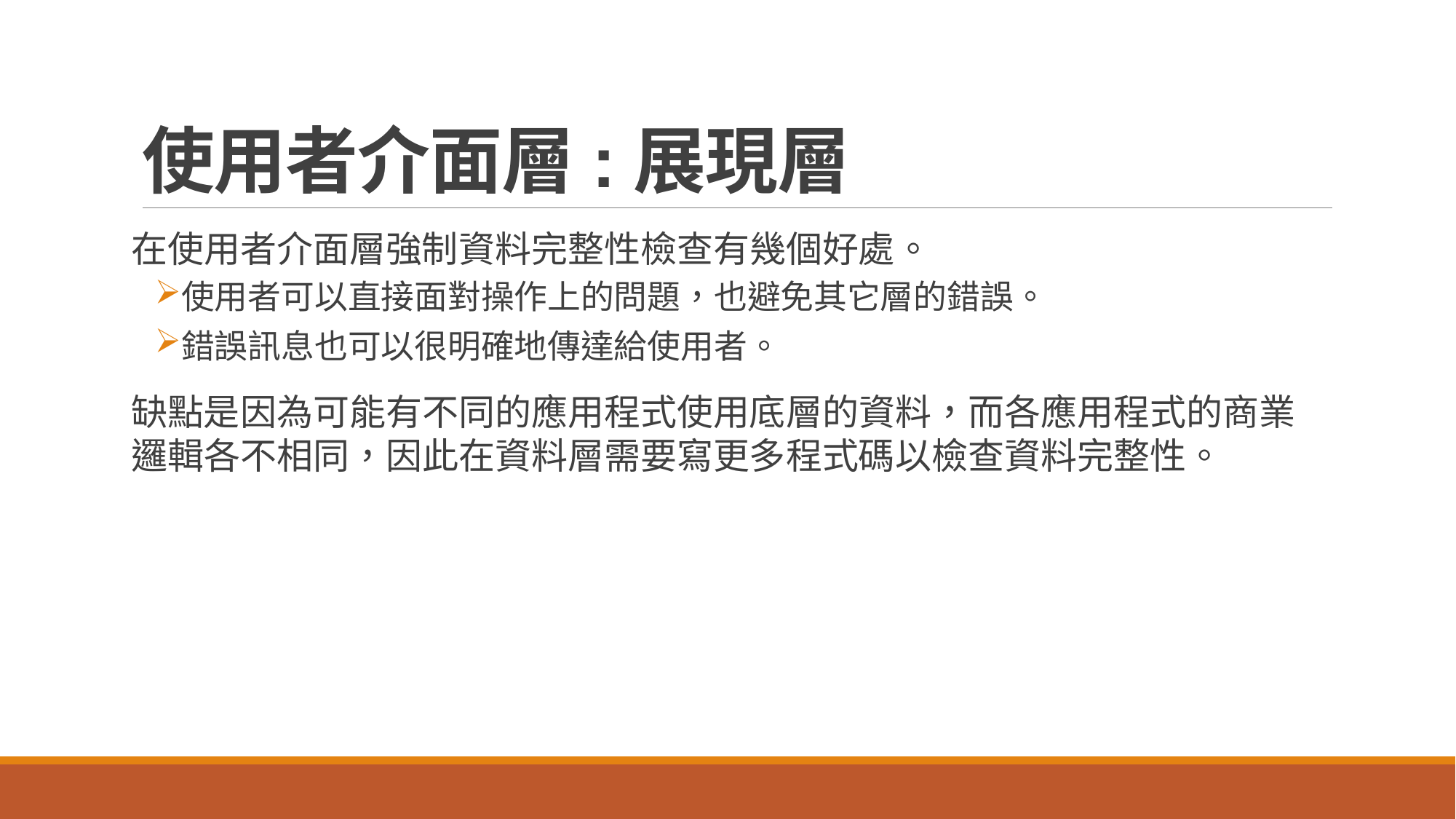

# 使用者介面層:展現層
在使用者介面層強制資料完整性檢查有幾個好處。
使用者可以直接面對操作上的問題，也避免其它層的錯誤。
錯誤訊息也可以很明確地傳達給使用者。
缺點是因為可能有不同的應用程式使用底層的資料，而各應用程式的商業邏輯各不相同，因此在資料層需要寫更多程式碼以檢查資料完整性。